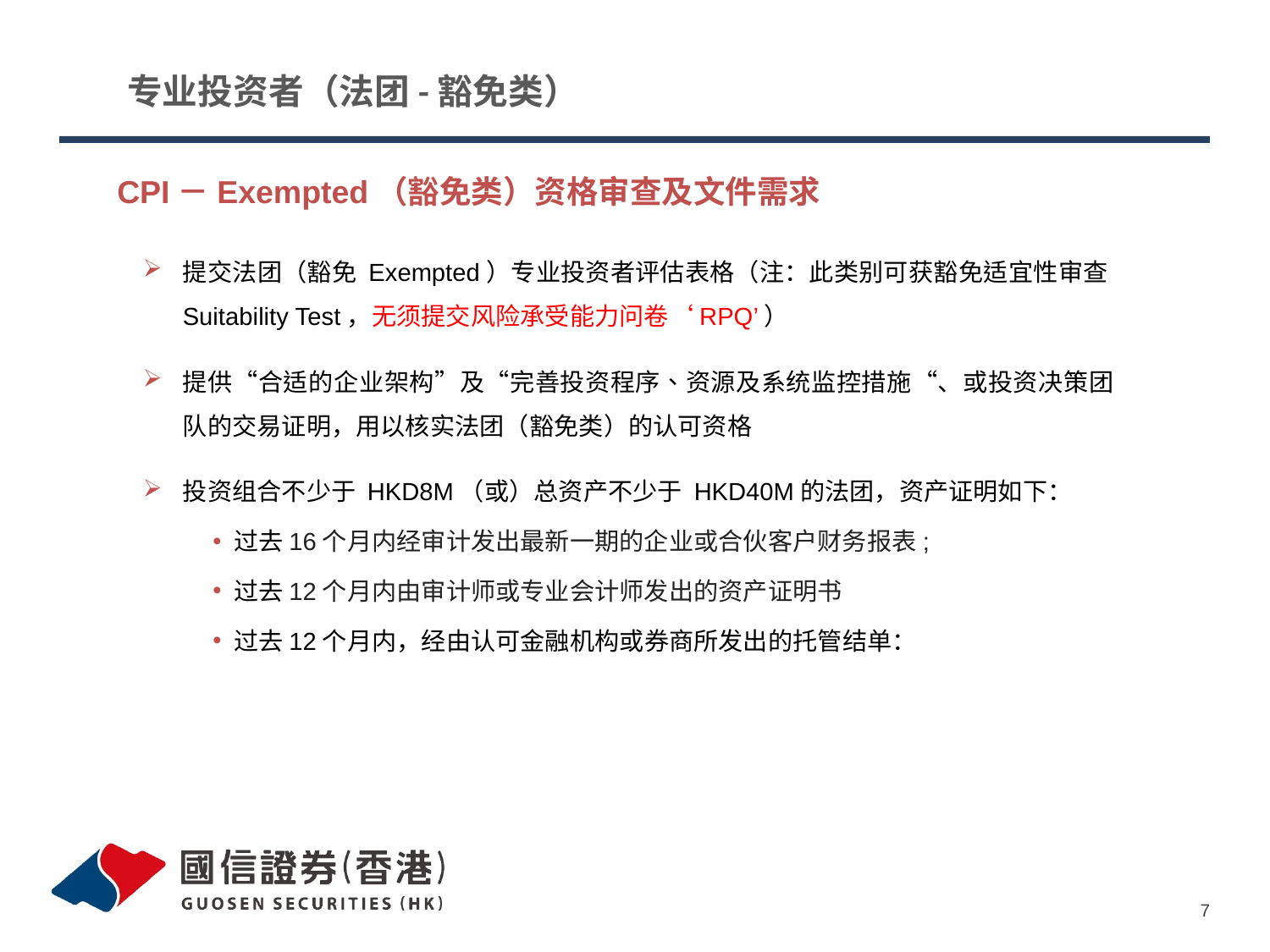

# 专业投资者（法团-豁免类）
CPI－Exempted（豁免类）资格审查及文件需求

提交法团（豁免 Exempted）专业投资者评估表格（注：此类别可获豁免适宜性审查Suitability Test，无须提交风险承受能力问卷‘RPQ’）
提供“合适的企业架构”及“完善投资程序、资源及系统监控措施“、或投资决策团队的交易证明，用以核实法团（豁免类）的认可资格
投资组合不少于 HKD8M（或）总资产不少于 HKD40M的法团，资产证明如下：
过去16个月内经审计发出最新一期的企业或合伙客户财务报表;
过去12个月内由审计师或专业会计师发出的资产证明书
过去12个月内，经由认可金融机构或券商所发出的托管结单：